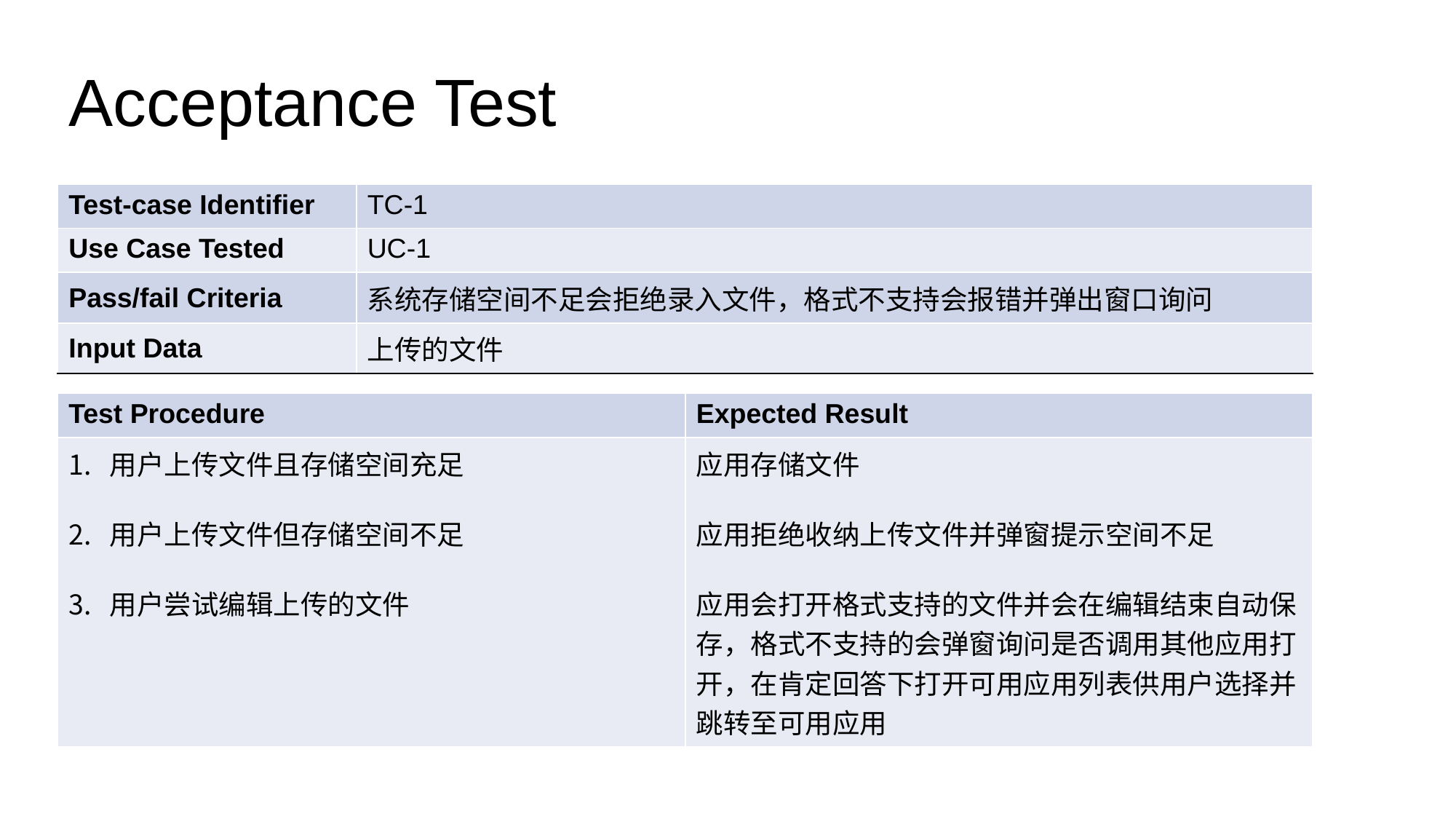

# Acceptance Test
| Test-case Identifier | TC-1 |
| --- | --- |
| Use Case Tested | UC-1 |
| Pass/fail Criteria | 系统存储空间不足会拒绝录入文件，格式不支持会报错并弹出窗口询问 |
| Input Data | 上传的文件 |
| Test Procedure | Expected Result |
| --- | --- |
| 用户上传文件且存储空间充足 用户上传文件但存储空间不足 用户尝试编辑上传的文件 | 应用存储文件 应用拒绝收纳上传文件并弹窗提示空间不足 应用会打开格式支持的文件并会在编辑结束自动保存，格式不支持的会弹窗询问是否调用其他应用打开，在肯定回答下打开可用应用列表供用户选择并跳转至可用应用 |